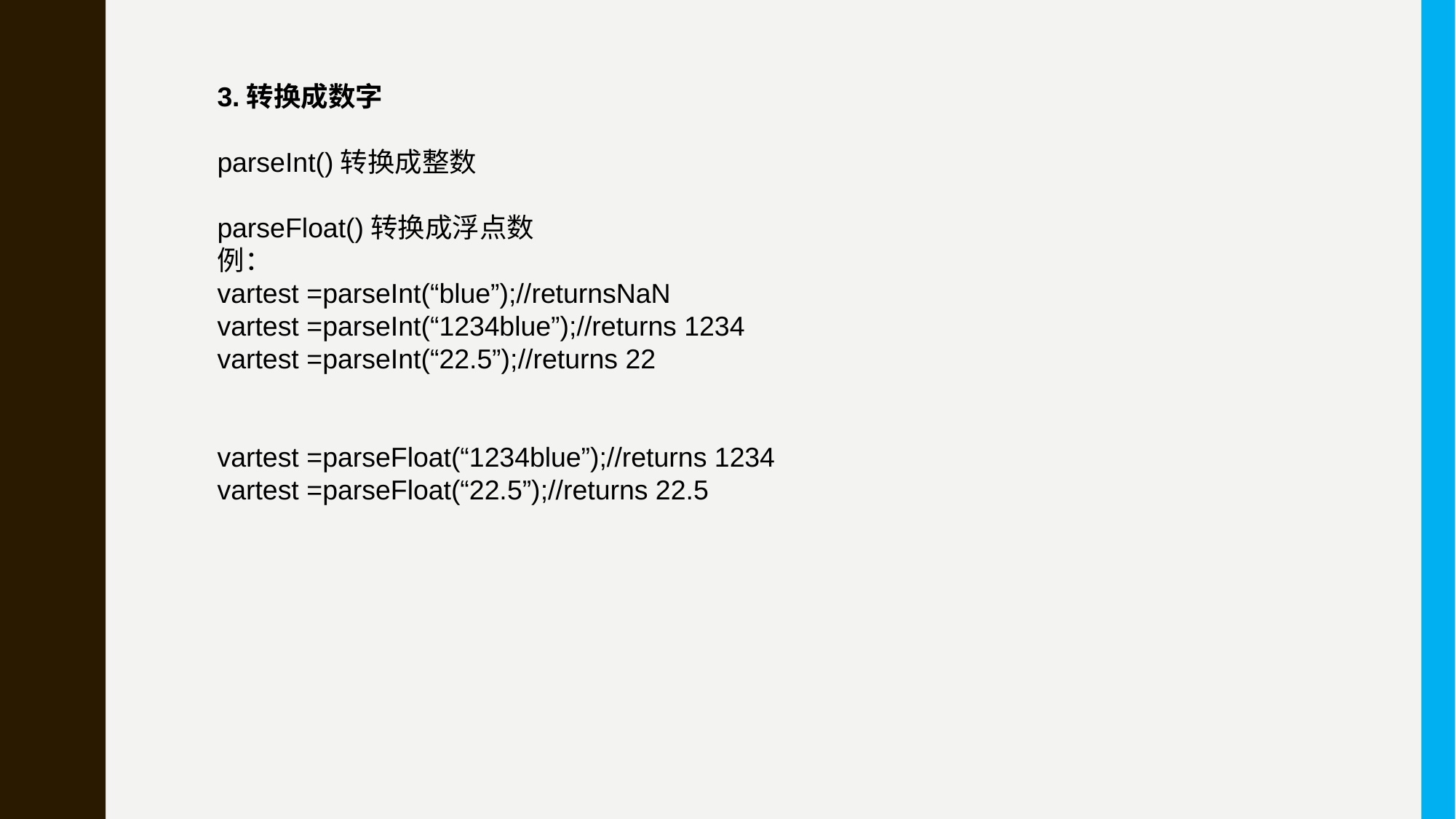

3.转换成数字

parseInt()转换成整数

parseFloat()转换成浮点数
例：
vartest =parseInt(“blue”);//returnsNaN
vartest =parseInt(“1234blue”);//returns 1234
vartest =parseInt(“22.5”);//returns 22

vartest =parseFloat(“1234blue”);//returns 1234
vartest =parseFloat(“22.5”);//returns 22.5